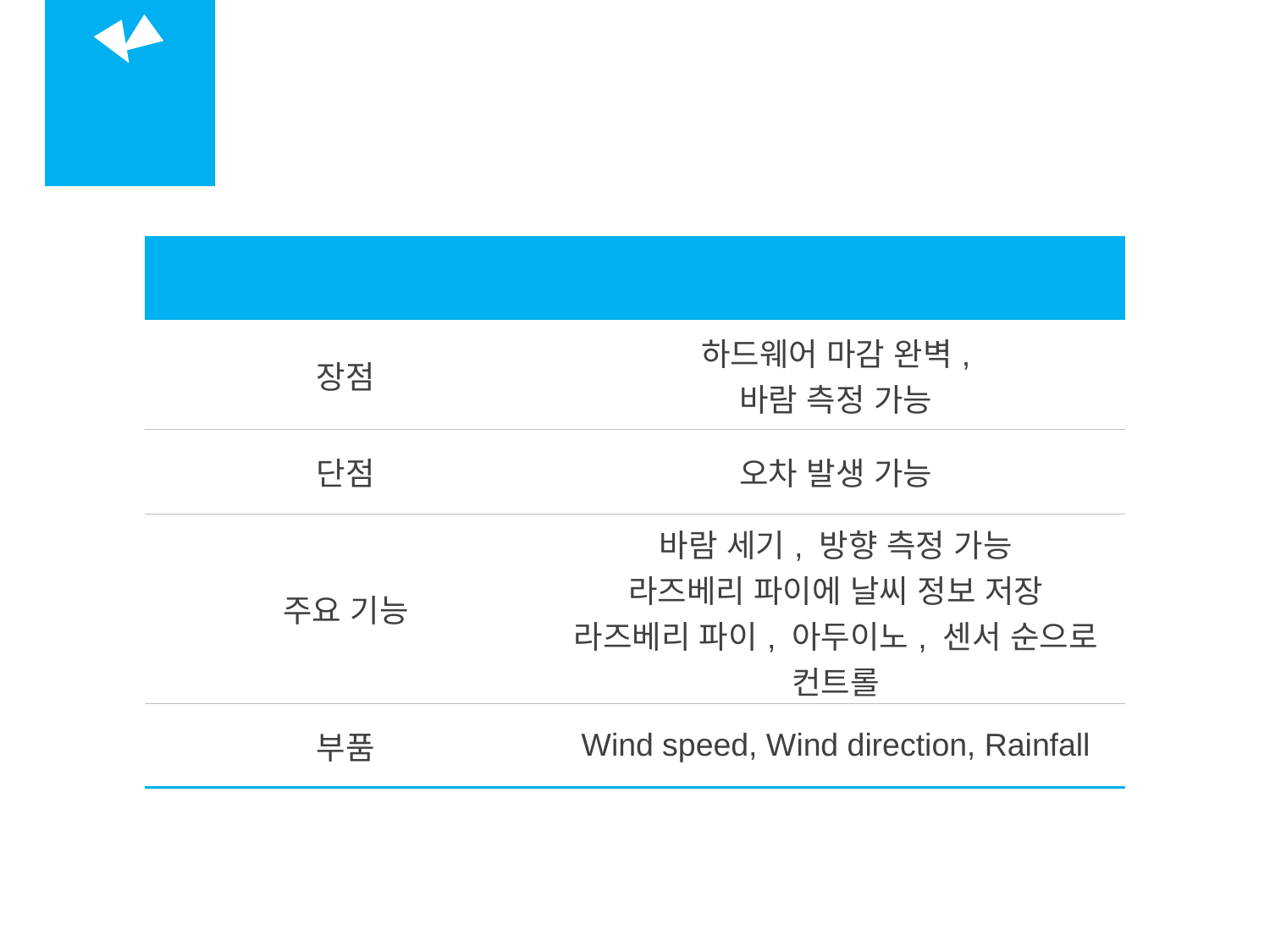

02
Weather station
| 조사 내용 | Weather station |
| --- | --- |
| 장점 | 하드웨어 마감 완벽, 바람 측정 가능 |
| 단점 | 오차 발생 가능 |
| 주요 기능 | 바람 세기, 방향 측정 가능 라즈베리 파이에 날씨 정보 저장 라즈베리 파이, 아두이노, 센서 순으로 컨트롤 |
| 부품 | Wind speed, Wind direction, Rainfall |